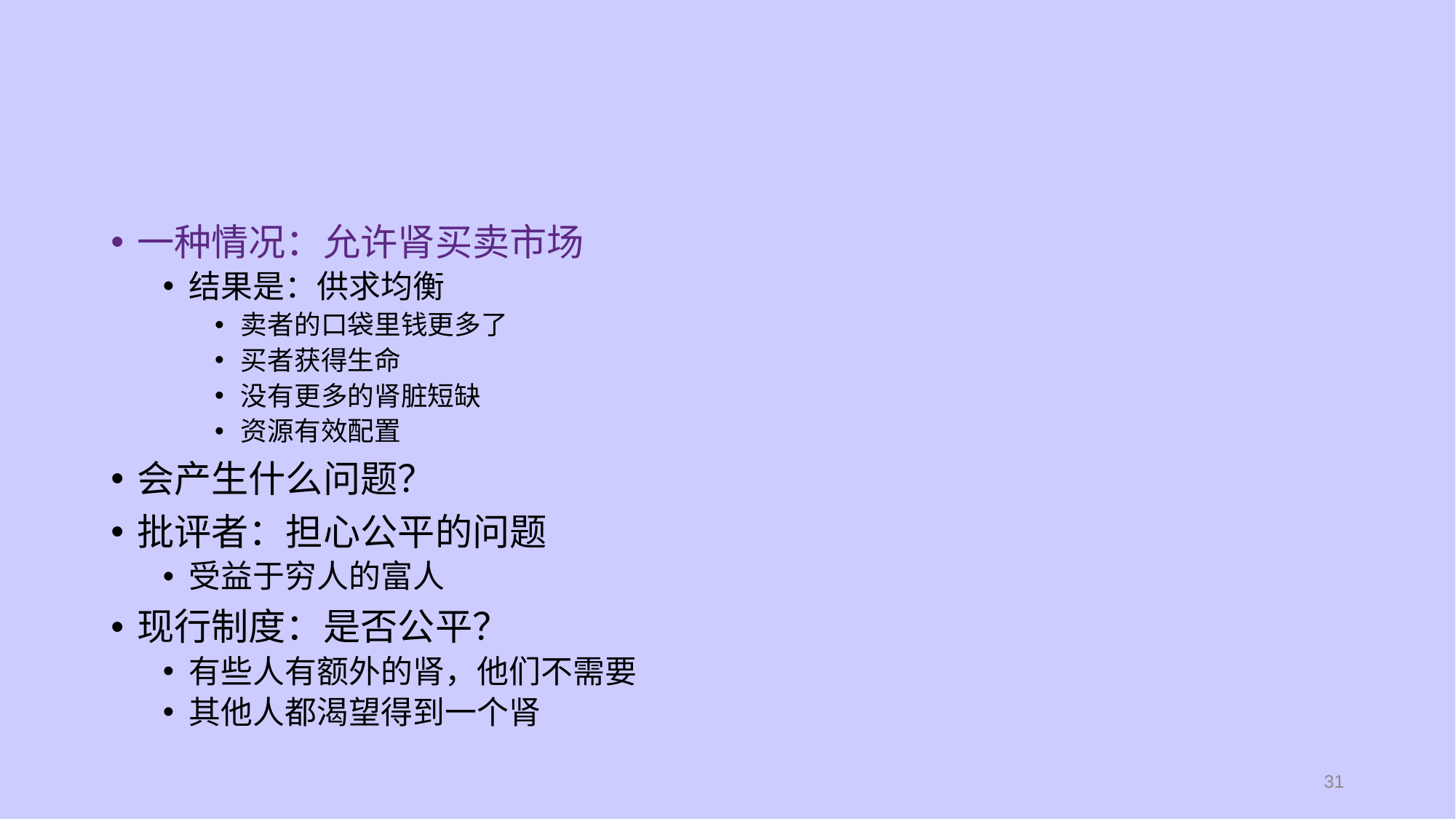

#
一种情况：允许肾买卖市场
结果是：供求均衡
卖者的口袋里钱更多了
买者获得生命
没有更多的肾脏短缺
资源有效配置
会产生什么问题？
批评者：担心公平的问题
受益于穷人的富人
现行制度：是否公平？
有些人有额外的肾，他们不需要
其他人都渴望得到一个肾

31